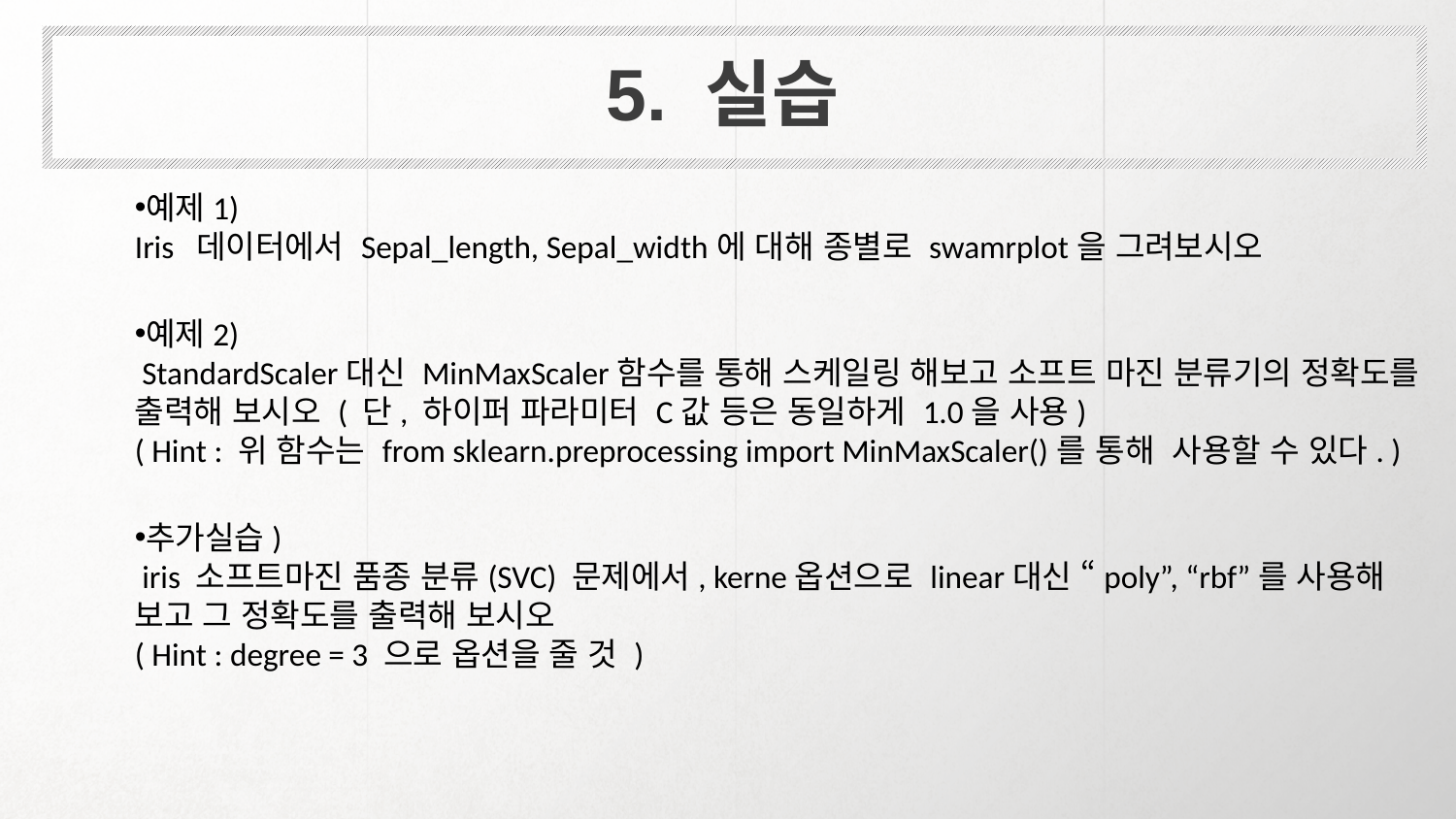

5. 실습
예제1)
Iris  데이터에서 Sepal_length, Sepal_width에 대해 종별로 swamrplot을 그려보시오
예제2)
 StandardScaler대신 MinMaxScaler함수를 통해 스케일링 해보고 소프트 마진 분류기의 정확도를 출력해 보시오 ( 단, 하이퍼 파라미터 C값 등은 동일하게 1.0을 사용)
( Hint : 위 함수는 from sklearn.preprocessing import MinMaxScaler()를 통해  사용할 수 있다. )
추가실습)
 iris 소프트마진 품종 분류(SVC) 문제에서, kerne옵션으로 linear대신 “poly”, “rbf”를 사용해 보고 그 정확도를 출력해 보시오
( Hint : degree = 3 으로 옵션을 줄 것 )